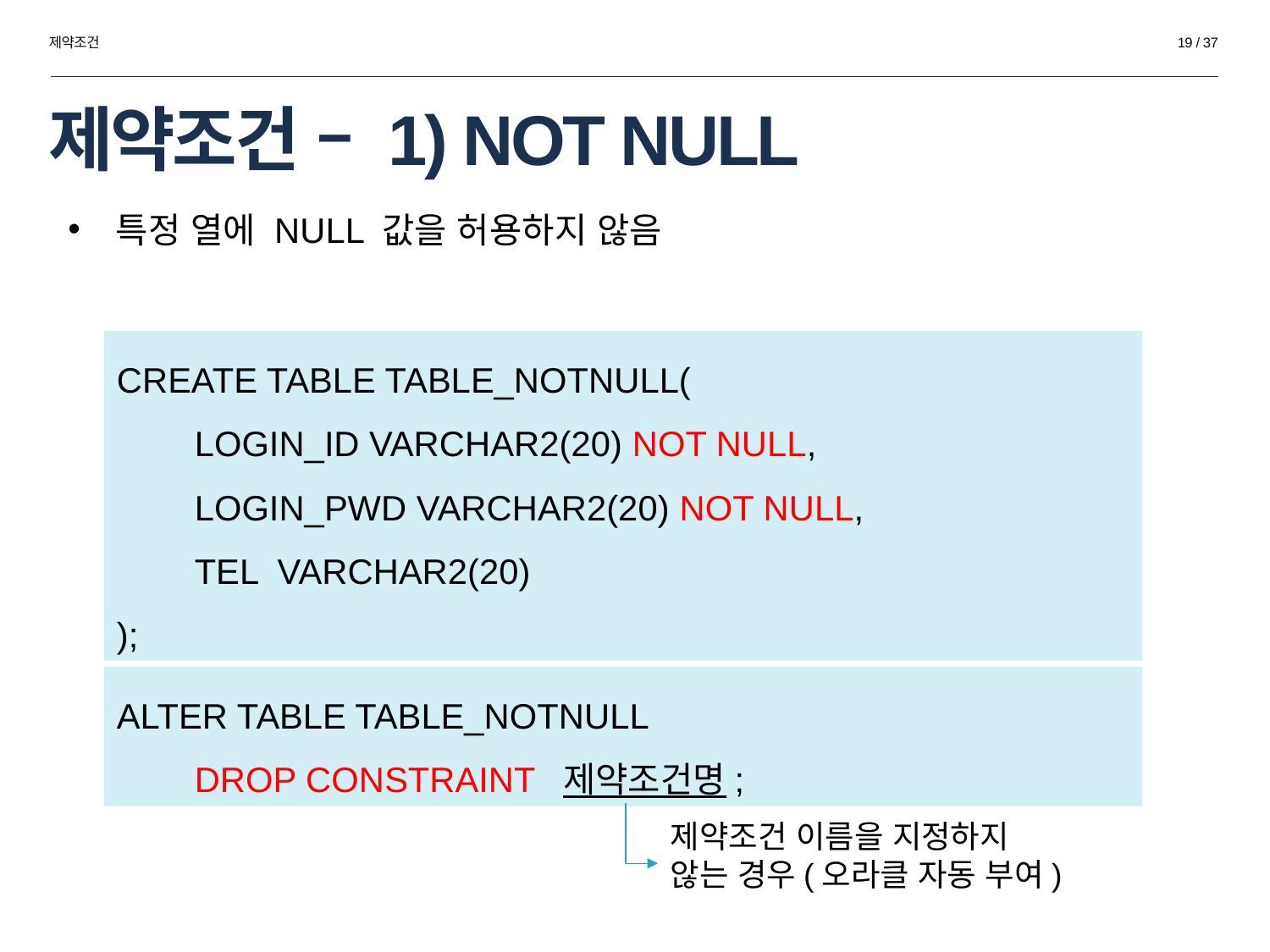

제약조건
19 / 37
# 제약조건 – 1) NOT NULL
특정 열에 NULL 값을 허용하지 않음

CREATE TABLE TABLE_NOTNULL(
        LOGIN_ID VARCHAR2(20) NOT NULL,
        LOGIN_PWD VARCHAR2(20) NOT NULL,
        TEL  VARCHAR2(20)
);
ALTER TABLE TABLE_NOTNULL
        DROP CONSTRAINT  제약조건명;
제약조건 이름을 지정하지 않는 경우(오라클 자동 부여)